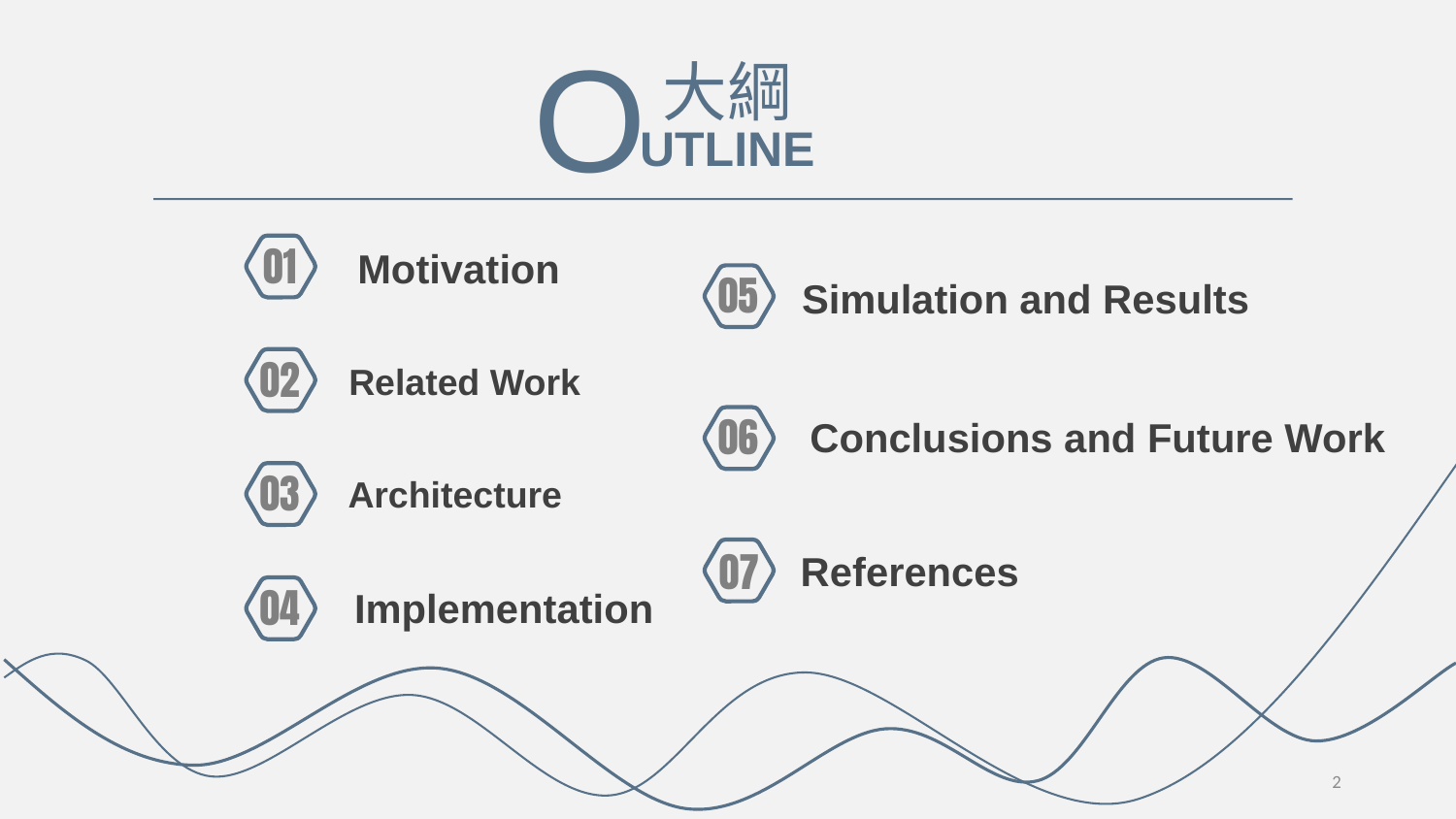

O
大綱
UTLINE

01
Motivation

05
Simulation and Results

02
Related Work
Conclusions and Future Work

06

03
Architecture
References

07
Implementation

04

2